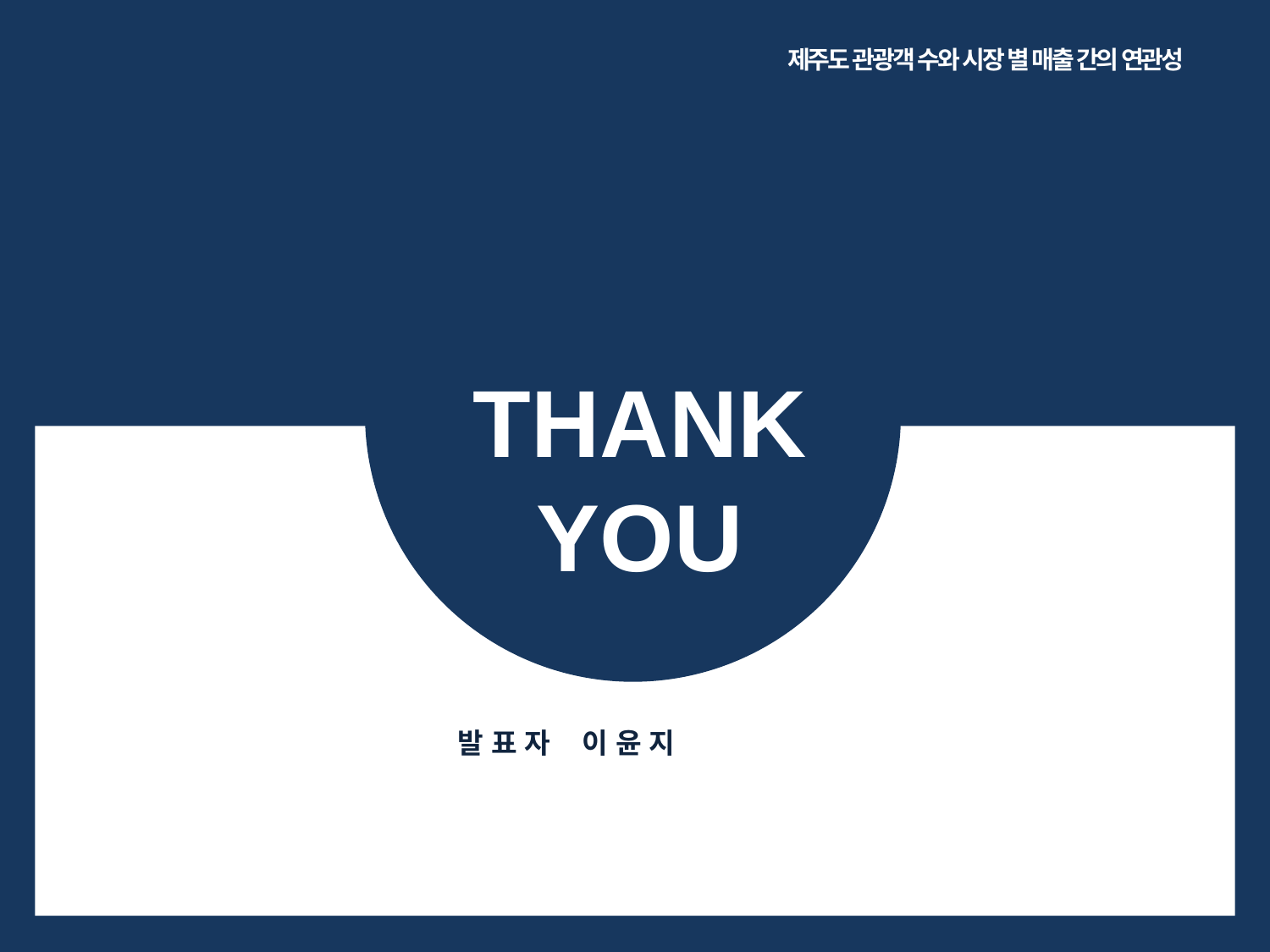

제주도 관광객 수와 시장 별 매출 간의 연관성

THANK
YOU

발 표 자    이 윤 지